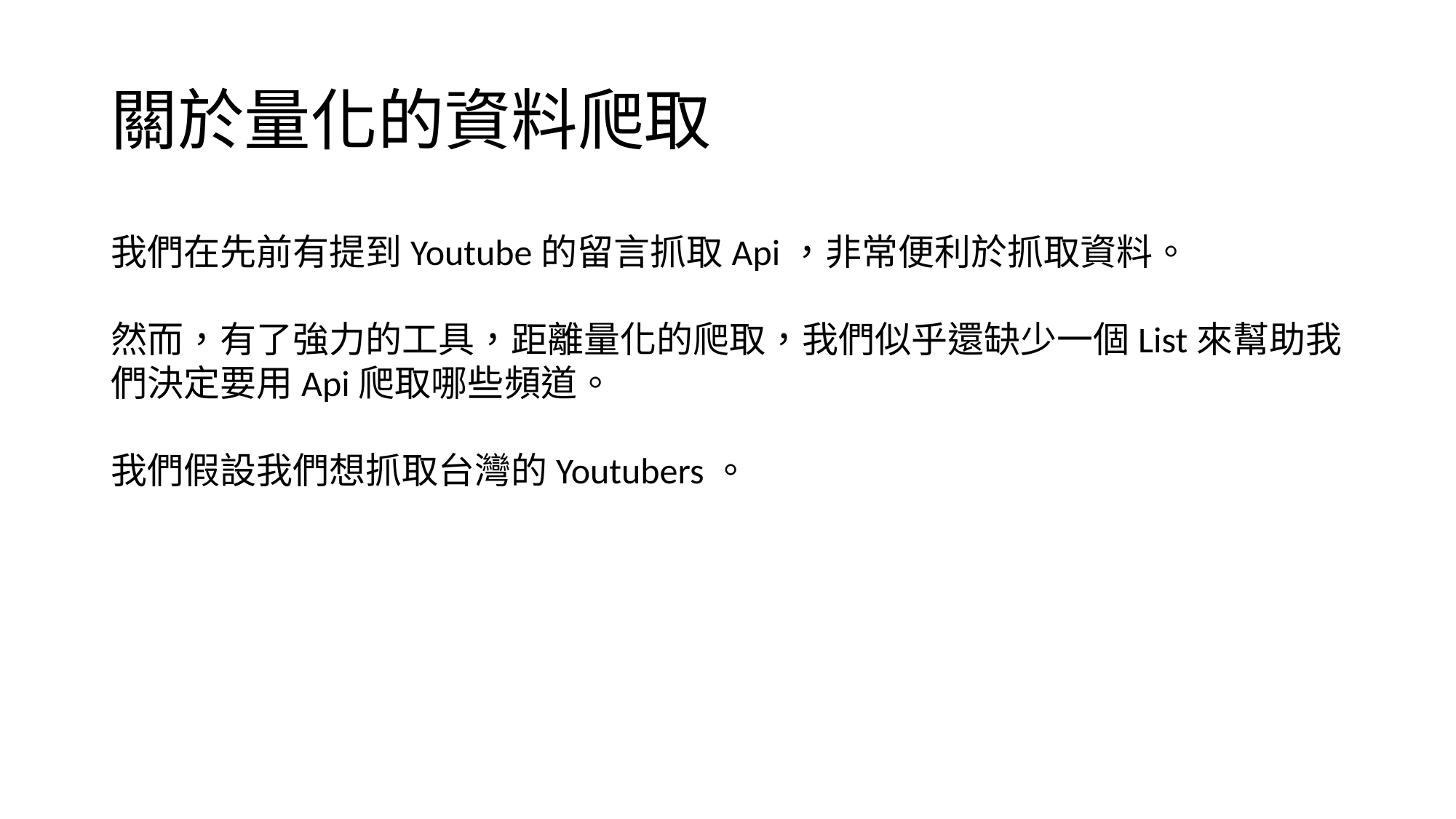

# 關於量化的資料爬取
我們在先前有提到Youtube的留言抓取Api，非常便利於抓取資料。

然而，有了強力的工具，距離量化的爬取，我們似乎還缺少一個List來幫助我們決定要用Api爬取哪些頻道。

我們假設我們想抓取台灣的Youtubers。